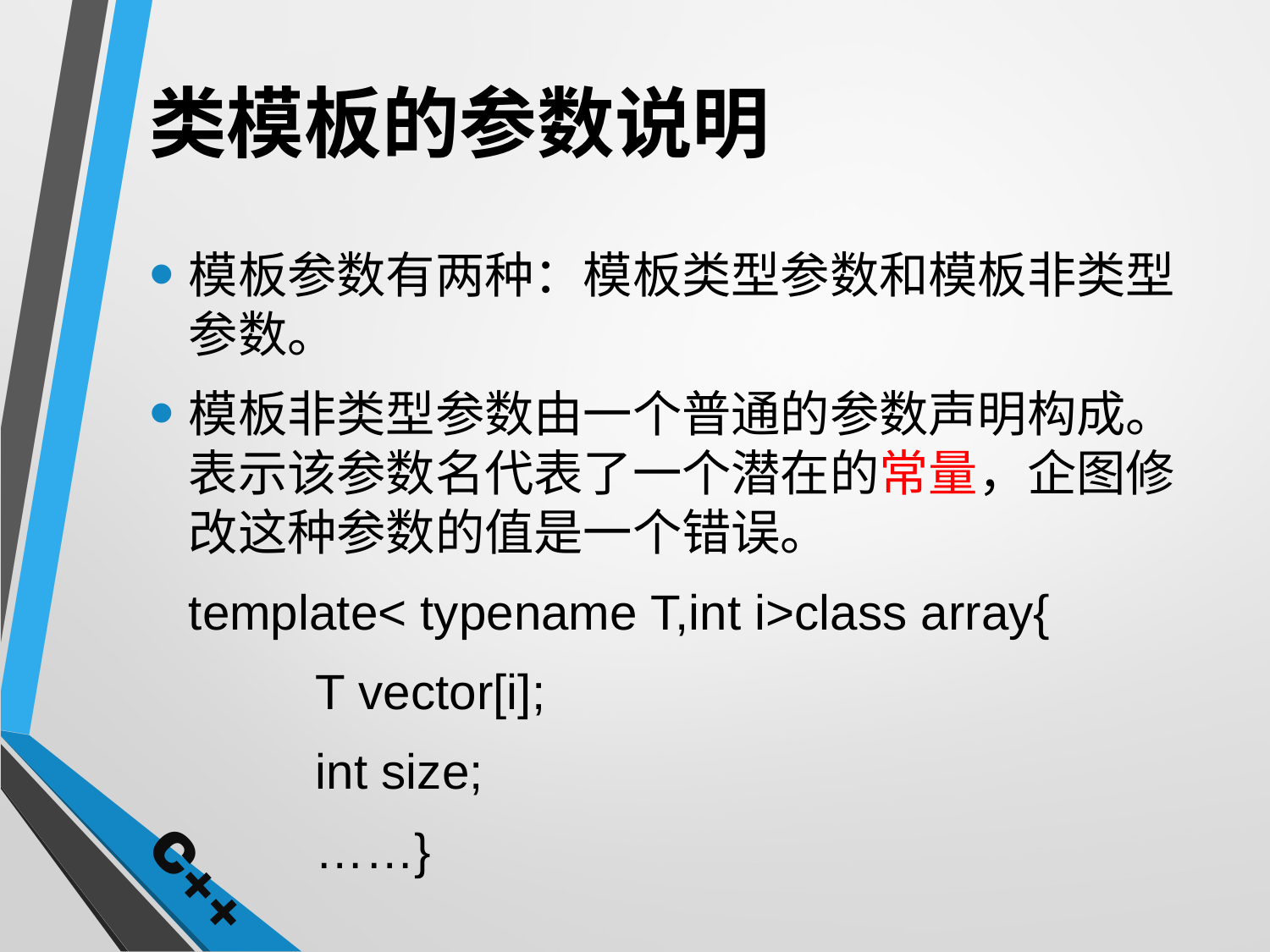

# 类模板的参数说明
模板参数有两种：模板类型参数和模板非类型参数。
模板非类型参数由一个普通的参数声明构成。表示该参数名代表了一个潜在的常量，企图修改这种参数的值是一个错误。
	template< typename T,int i>class array{
		T vector[i];
		int size;
		……}